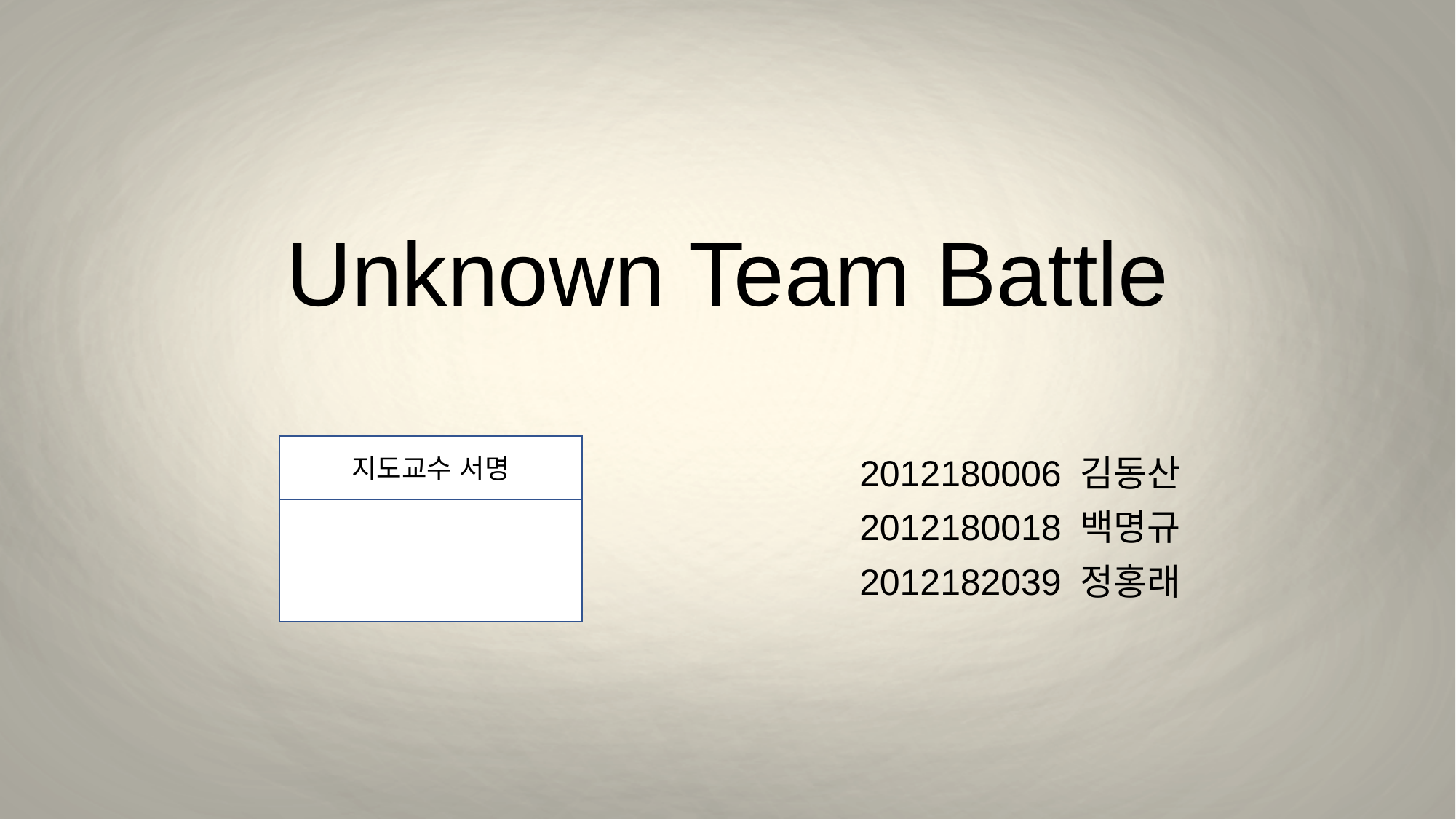

# Unknown Team Battle
2012180006 김동산
2012180018 백명규
2012182039 정홍래

지도교수 서명